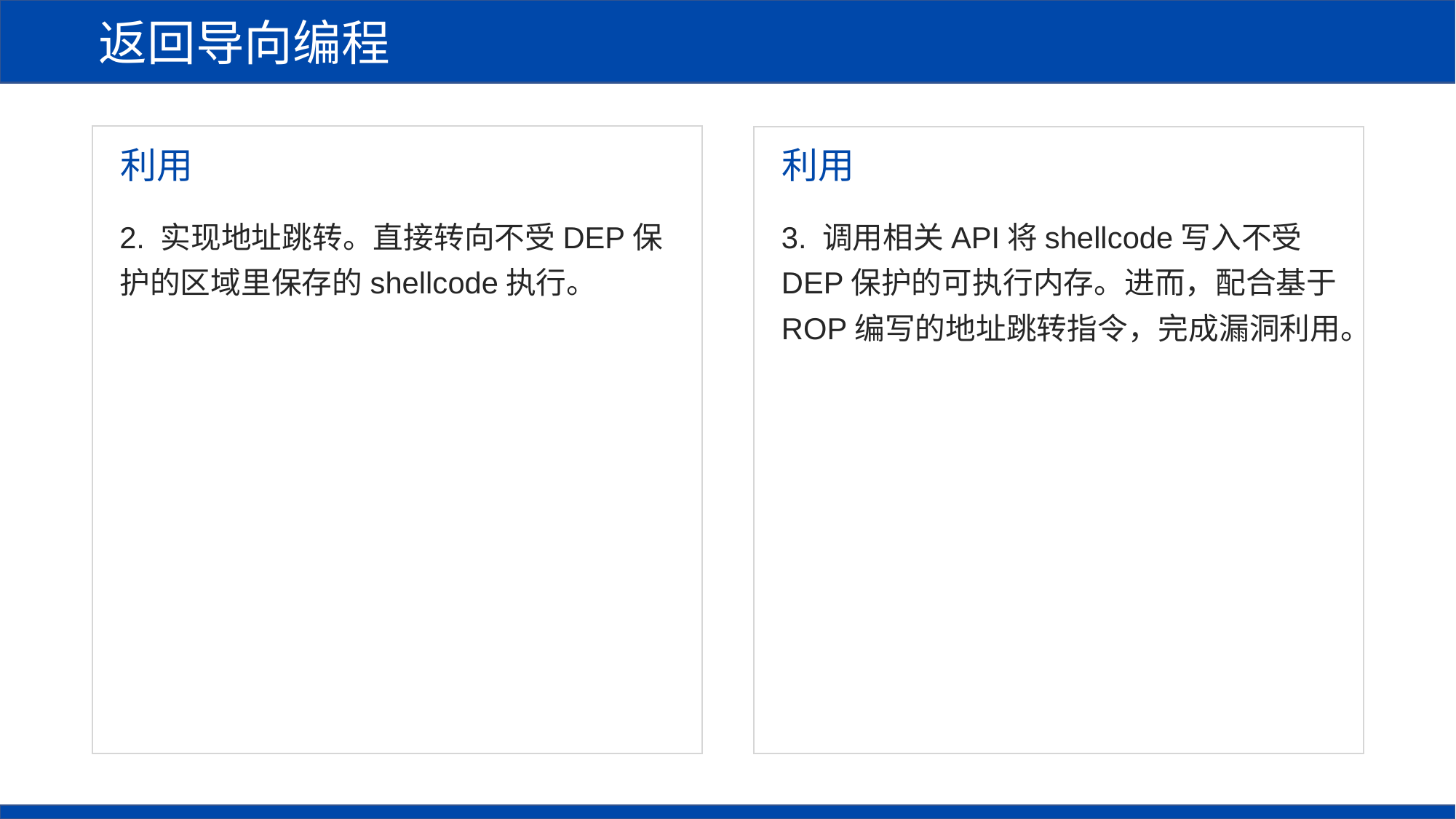

返回导向编程

利用
利用
2. 实现地址跳转。直接转向不受DEP保护的区域里保存的shellcode执行。
3. 调用相关API将shellcode写入不受DEP保护的可执行内存。进而，配合基于ROP编写的地址跳转指令，完成漏洞利用。